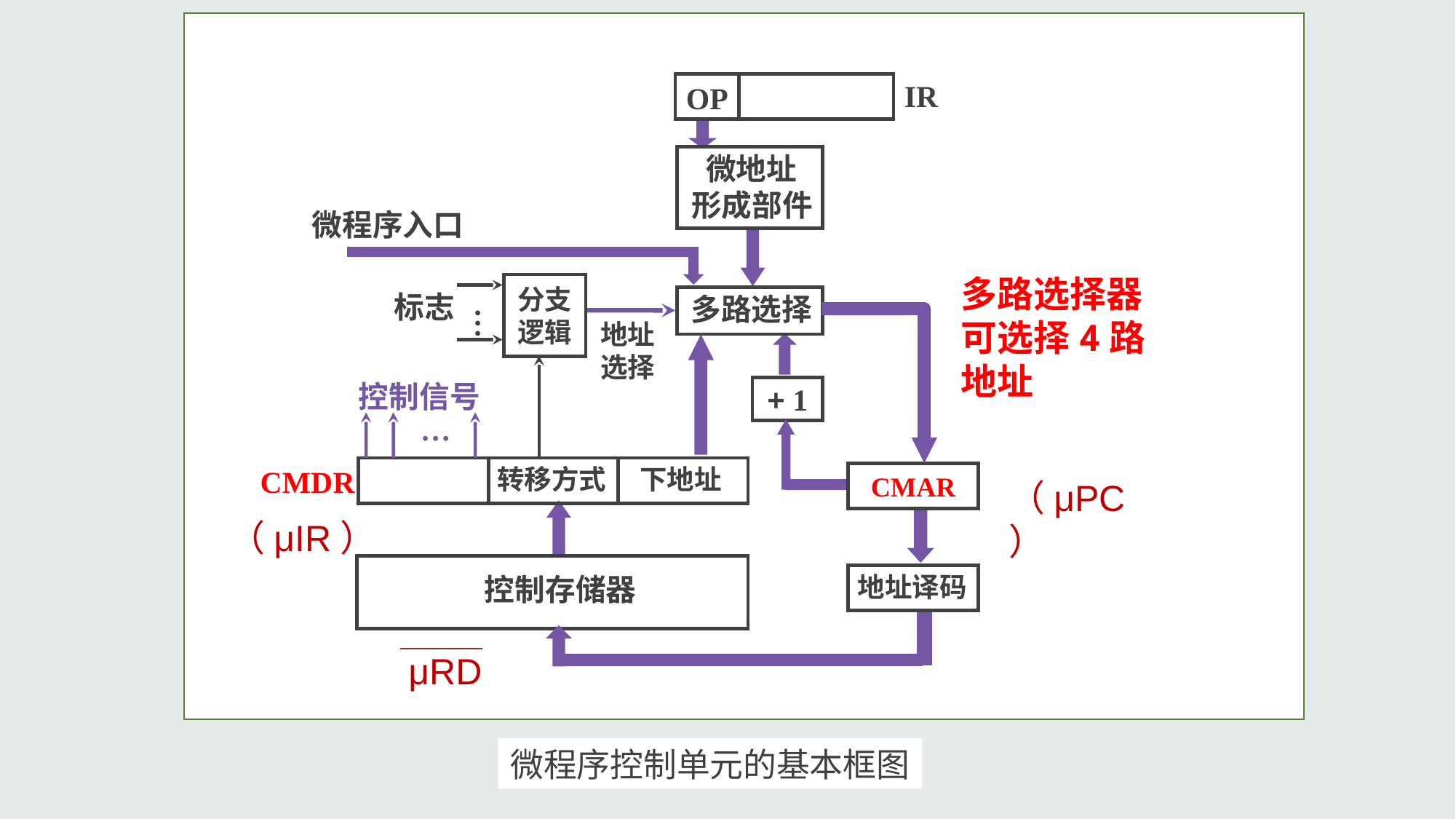

IR
OP

    微地址
 形成部件

微程序入口

多路选择器可选择4路地址

 分支
 逻辑
标志

…

 多路选择

地址
选择

控制信号
…

+ 1

CMDR

转移方式
下地址
CMAR

控制存储器
地址译码

（μPC）
（μIR）
μRD
微程序控制单元的基本框图